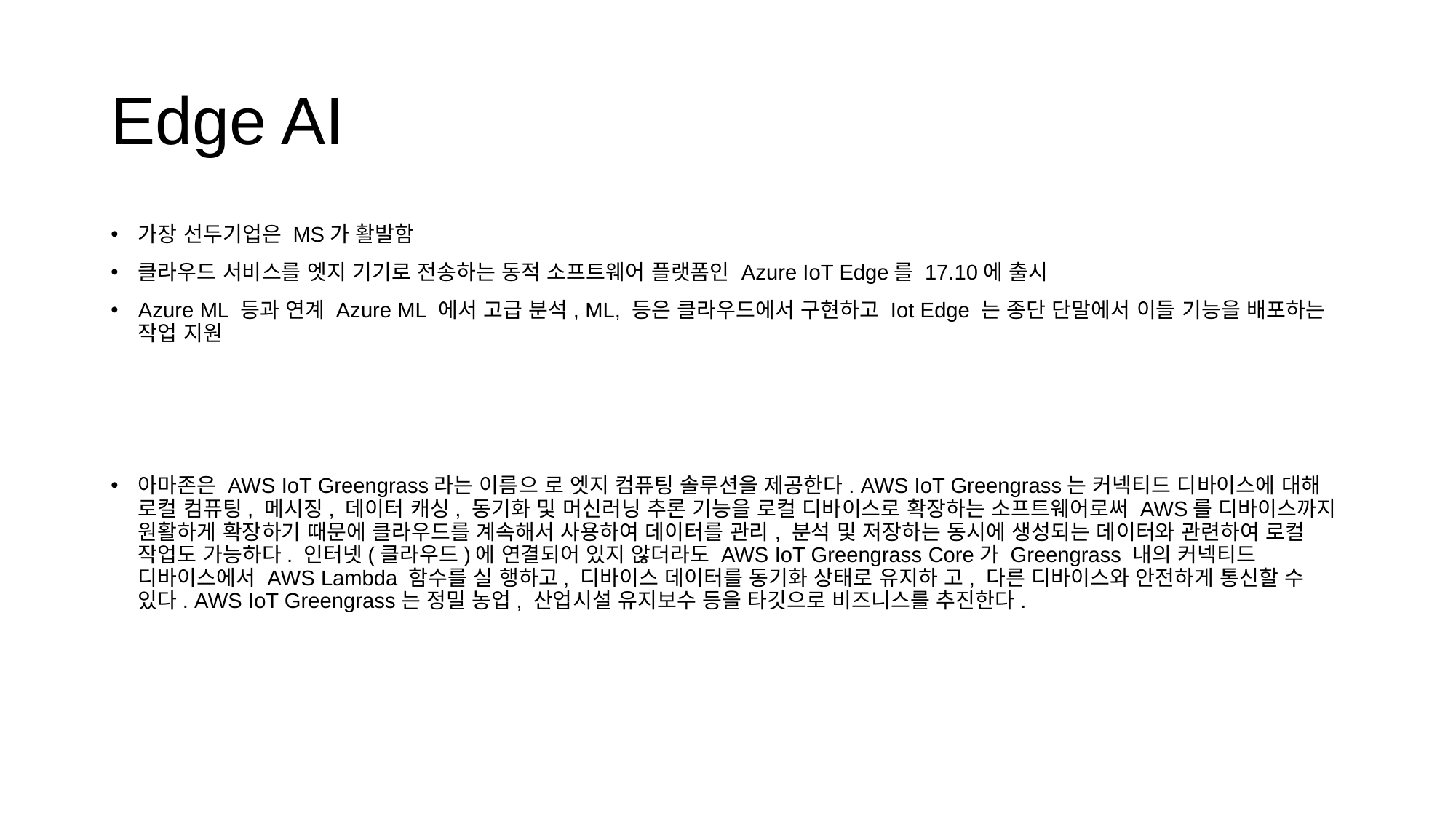

# Edge AI
가장 선두기업은 MS가 활발함
클라우드 서비스를 엣지 기기로 전송하는 동적 소프트웨어 플랫폼인 Azure IoT Edge를 17.10에 출시
Azure ML 등과 연계 Azure ML 에서 고급 분석, ML, 등은 클라우드에서 구현하고 Iot Edge 는 종단 단말에서 이들 기능을 배포하는 작업 지원

아마존은 AWS IoT Greengrass라는 이름으 로 엣지 컴퓨팅 솔루션을 제공한다. AWS IoT Greengrass는 커넥티드 디바이스에 대해 로컬 컴퓨팅, 메시징, 데이터 캐싱, 동기화 및 머신러닝 추론 기능을 로컬 디바이스로 확장하는 소프트웨어로써 AWS를 디바이스까지 원활하게 확장하기 때문에 클라우드를 계속해서 사용하여 데이터를 관리, 분석 및 저장하는 동시에 생성되는 데이터와 관련하여 로컬 작업도 가능하다. 인터넷(클라우드)에 연결되어 있지 않더라도 AWS IoT Greengrass Core가 Greengrass 내의 커넥티드 디바이스에서 AWS Lambda 함수를 실 행하고, 디바이스 데이터를 동기화 상태로 유지하 고, 다른 디바이스와 안전하게 통신할 수 있다. AWS IoT Greengrass는 정밀 농업, 산업시설 유지보수 등을 타깃으로 비즈니스를 추진한다.